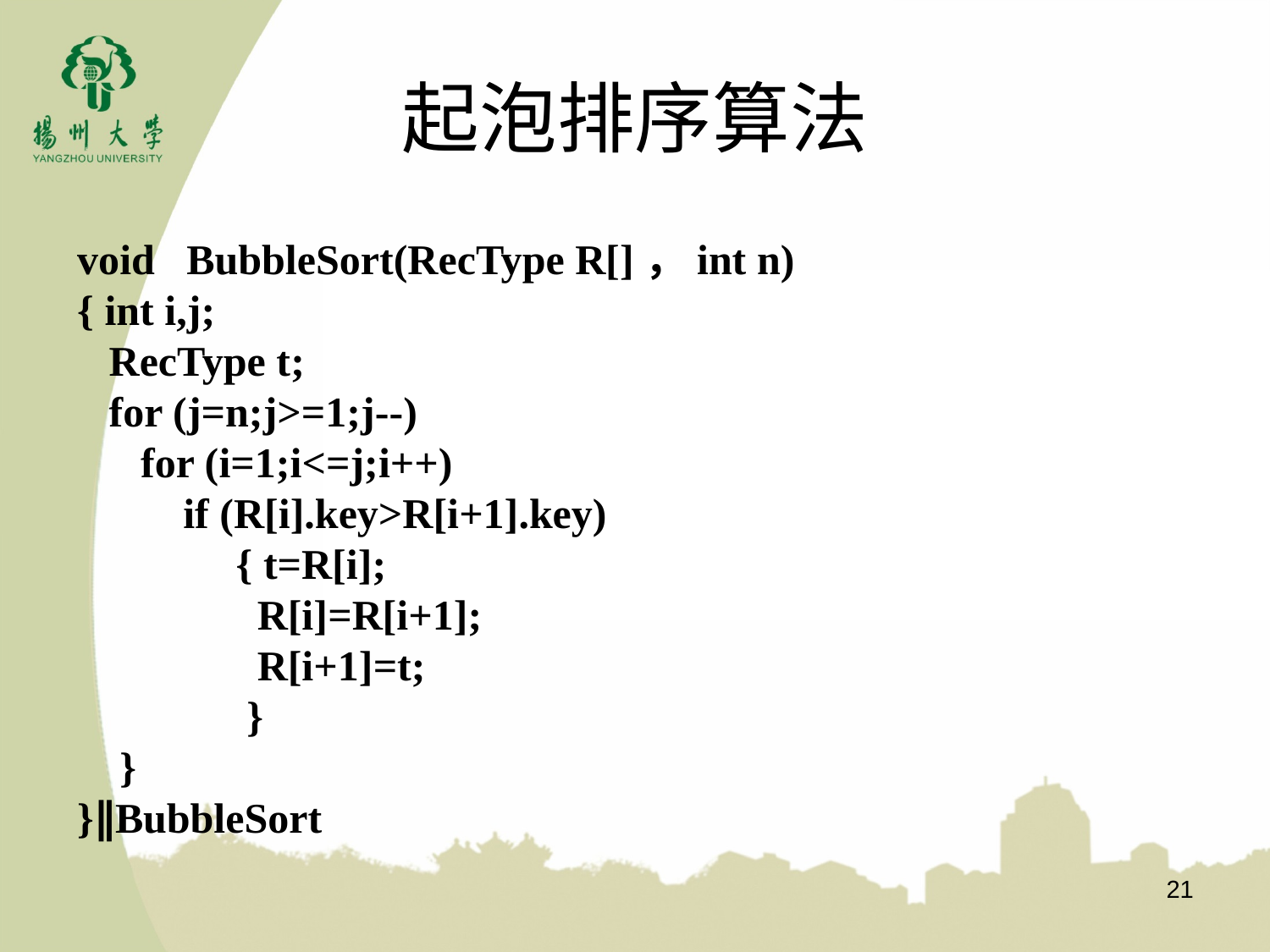

# 起泡排序算法
void   BubbleSort(RecType R[]，int n)
{ int i,j;
   RecType t;
   for (j=n;j>=1;j--)
      for (i=1;i<=j;i++)
          if (R[i].key>R[i+1].key)               			 		   { t=R[i];
                 R[i]=R[i+1];
                 R[i+1]=t;
                }
    }
}∥BubbleSort
21